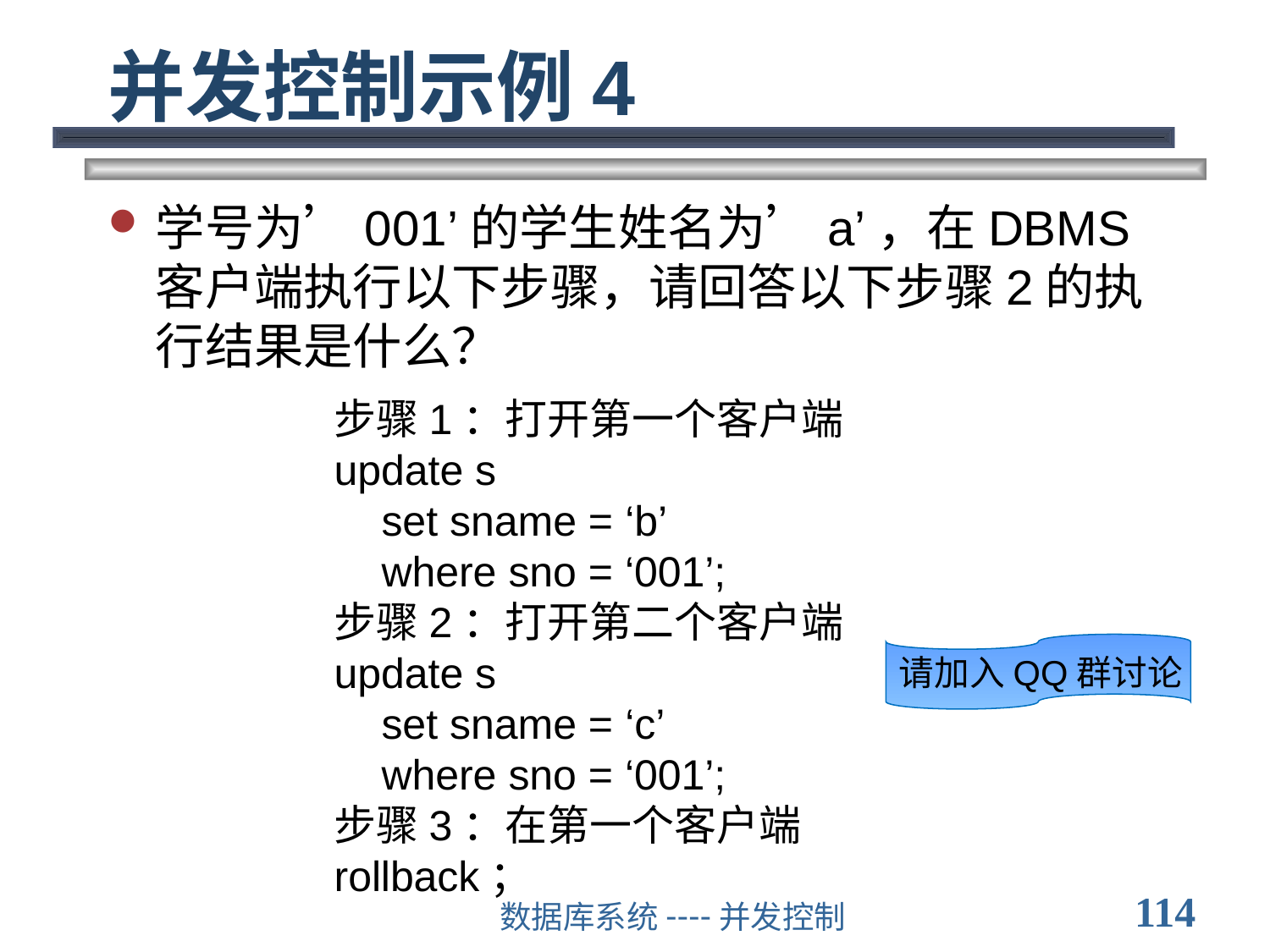

# 并发控制示例4
学号为’001’的学生姓名为’a’，在DBMS客户端执行以下步骤，请回答以下步骤2的执行结果是什么？

步骤1：打开第一个客户端
update s
    set sname = ‘b’
    where sno = ‘001’;
步骤2：打开第二个客户端
update s
    set sname = ‘c’
    where sno = ‘001’;
步骤3：在第一个客户端
rollback；
请加入QQ群讨论
114
数据库系统----并发控制